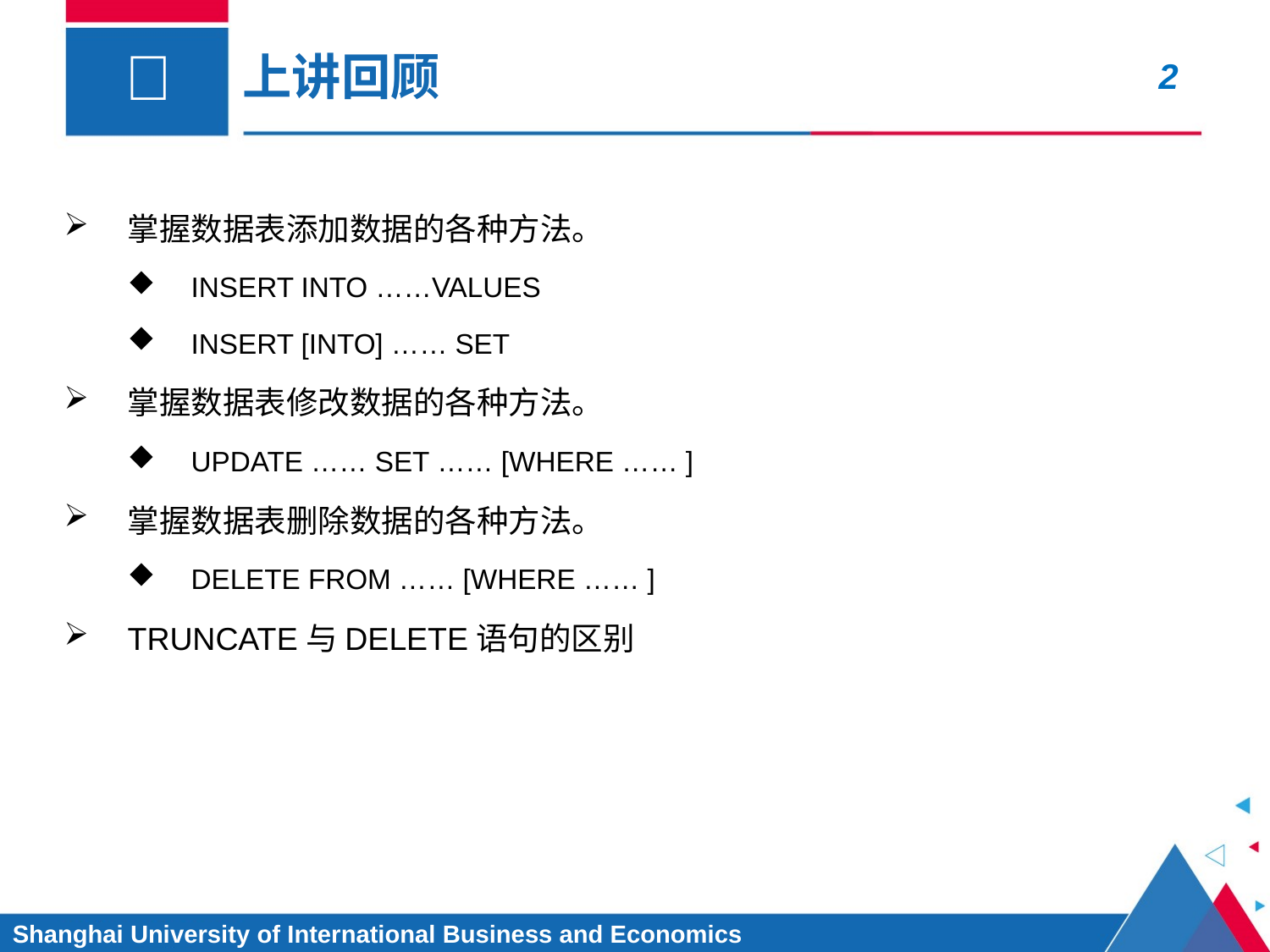

# 上讲回顾
掌握数据表添加数据的各种方法。
INSERT INTO ……VALUES
INSERT [INTO] …… SET
掌握数据表修改数据的各种方法。
UPDATE …… SET …… [WHERE …… ]
掌握数据表删除数据的各种方法。
DELETE FROM …… [WHERE …… ]
TRUNCATE与DELETE语句的区别